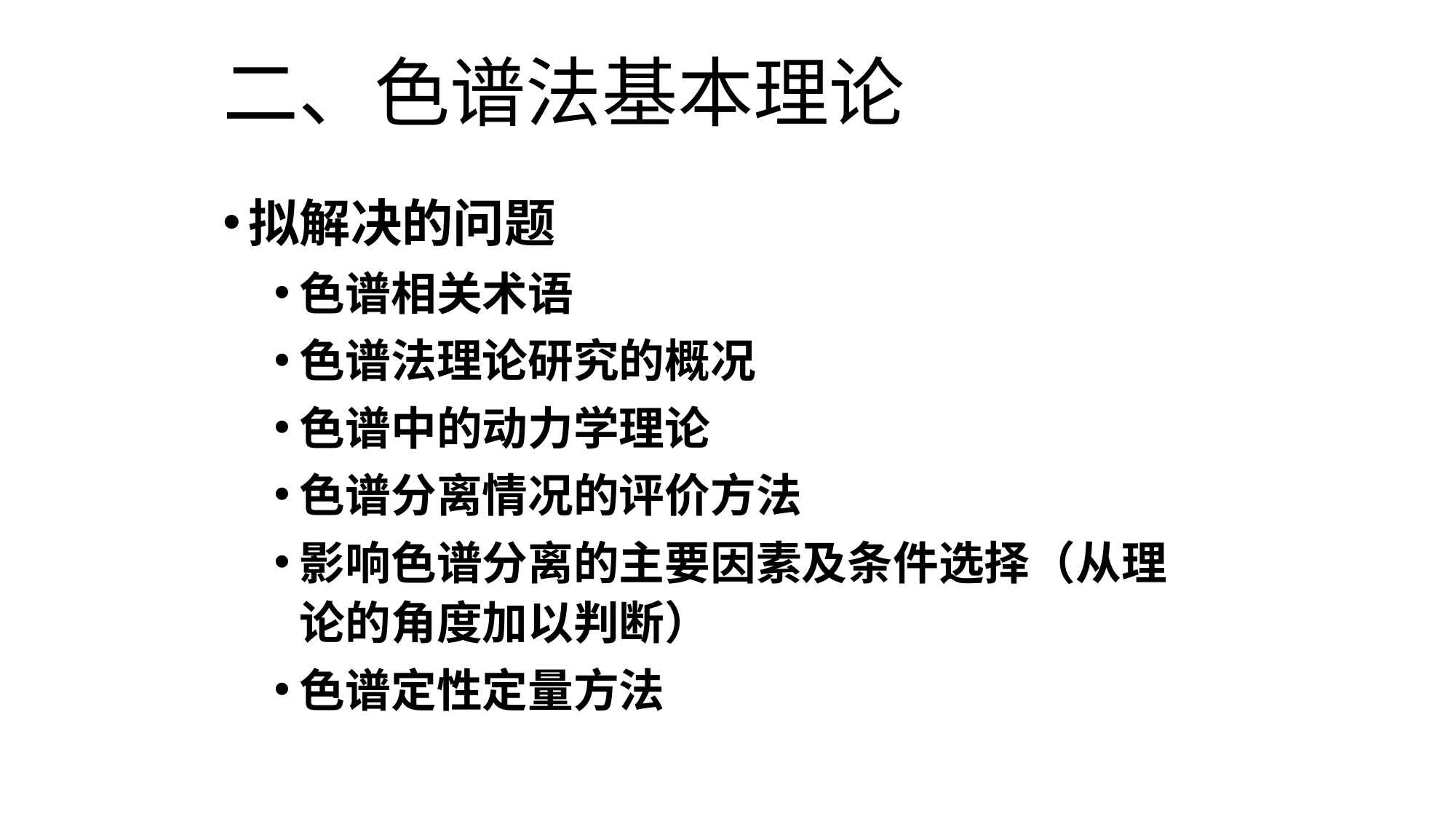

二、色谱法基本理论
拟解决的问题
色谱相关术语
色谱法理论研究的概况
色谱中的动力学理论
色谱分离情况的评价方法
影响色谱分离的主要因素及条件选择（从理论的角度加以判断）
色谱定性定量方法